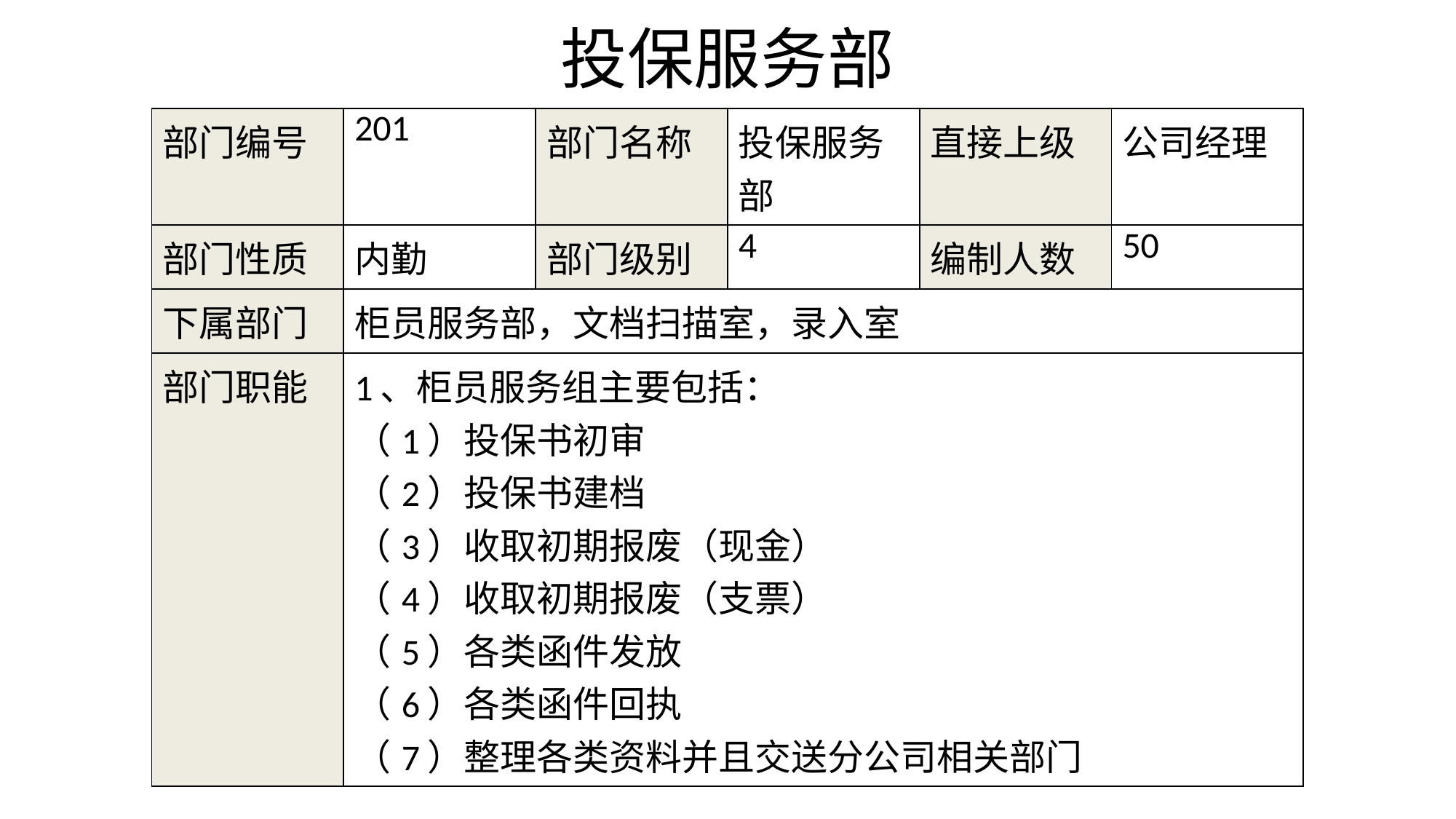

# 投保服务部
| 部门编号 | 201 | 部门名称 | 投保服务部 | 直接上级 | 公司经理 |
| --- | --- | --- | --- | --- | --- |
| 部门性质 | 内勤 | 部门级别 | 4 | 编制人数 | 50 |
| 下属部门 | 柜员服务部，文档扫描室，录入室 |  |  |  |  |
| 部门职能 | 1、柜员服务组主要包括： （1）投保书初审 （2）投保书建档 （3）收取初期报废（现金） （4）收取初期报废（支票） （5）各类函件发放 （6）各类函件回执 （7）整理各类资料并且交送分公司相关部门 |  |  |  |  |